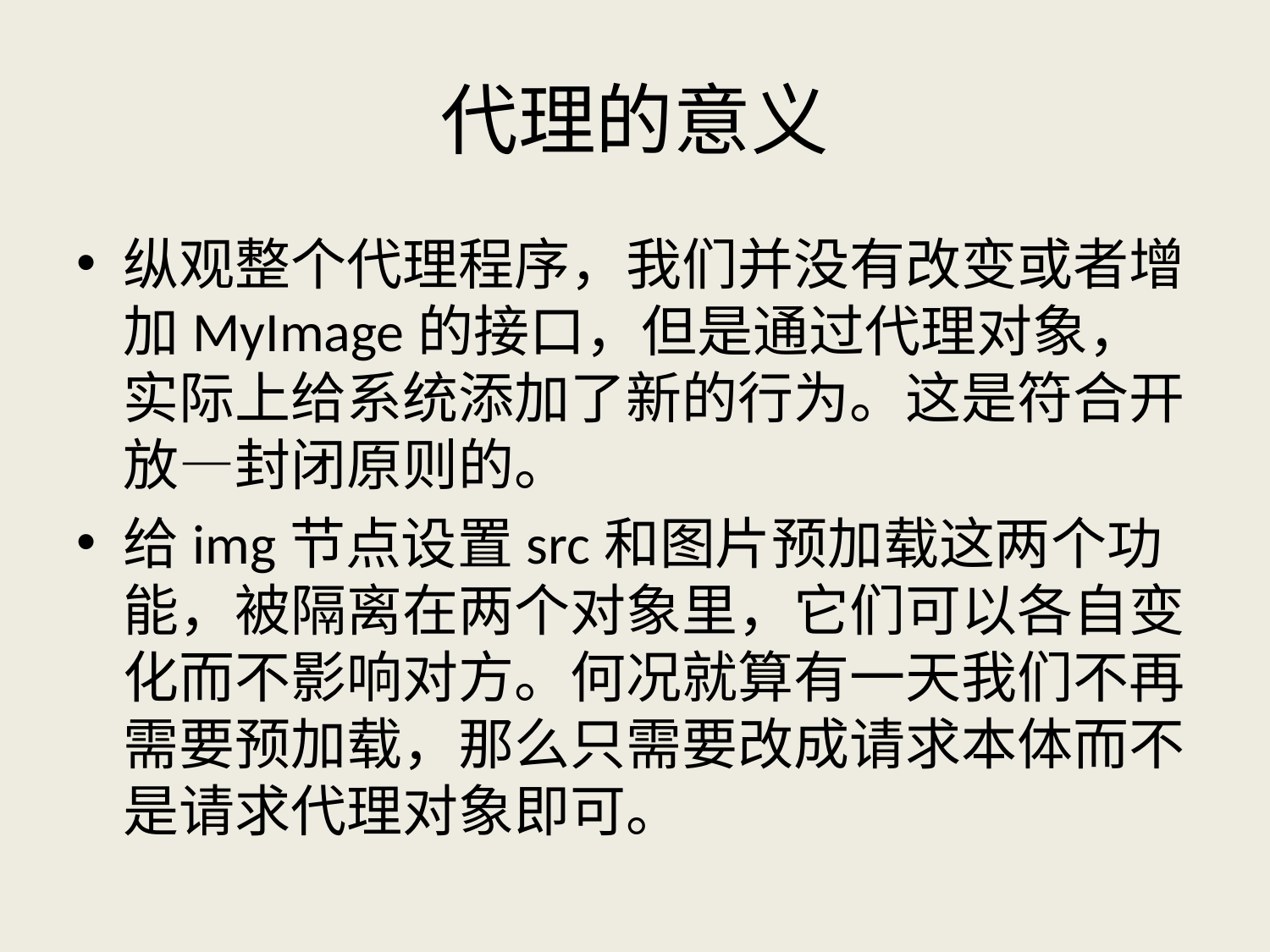

# 代理的意义
纵观整个代理程序，我们并没有改变或者增加MyImage的接口，但是通过代理对象，实际上给系统添加了新的行为。这是符合开放—封闭原则的。
给img节点设置src和图片预加载这两个功能，被隔离在两个对象里，它们可以各自变化而不影响对方。何况就算有一天我们不再需要预加载，那么只需要改成请求本体而不是请求代理对象即可。